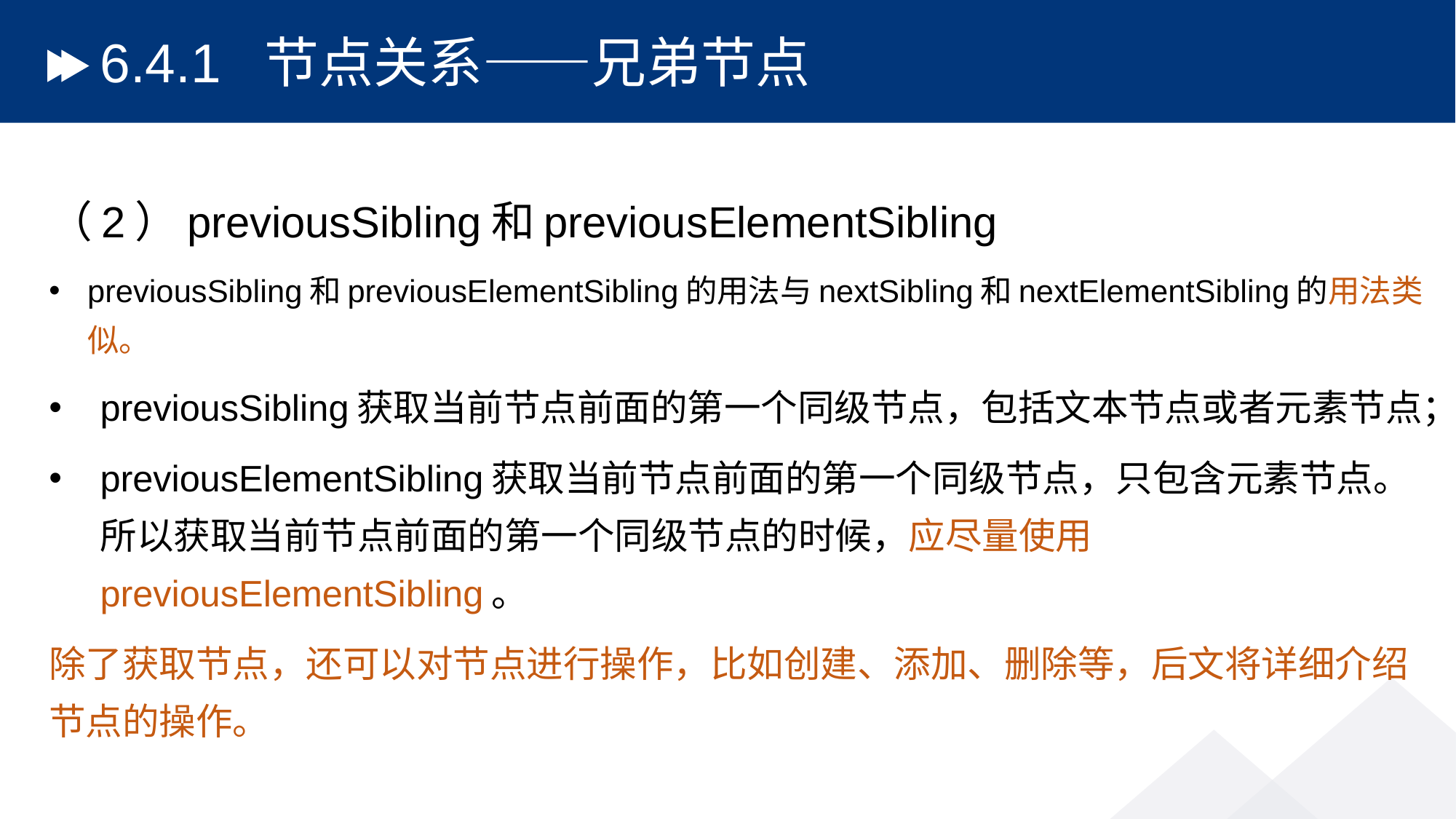

# 6.4.1  节点关系——兄弟节点
（2）previousSibling和previousElementSibling
previousSibling和previousElementSibling的用法与nextSibling和nextElementSibling的用法类似。
previousSibling获取当前节点前面的第一个同级节点，包括文本节点或者元素节点；
previousElementSibling获取当前节点前面的第一个同级节点，只包含元素节点。所以获取当前节点前面的第一个同级节点的时候，应尽量使用previousElementSibling。
除了获取节点，还可以对节点进行操作，比如创建、添加、删除等，后文将详细介绍节点的操作。